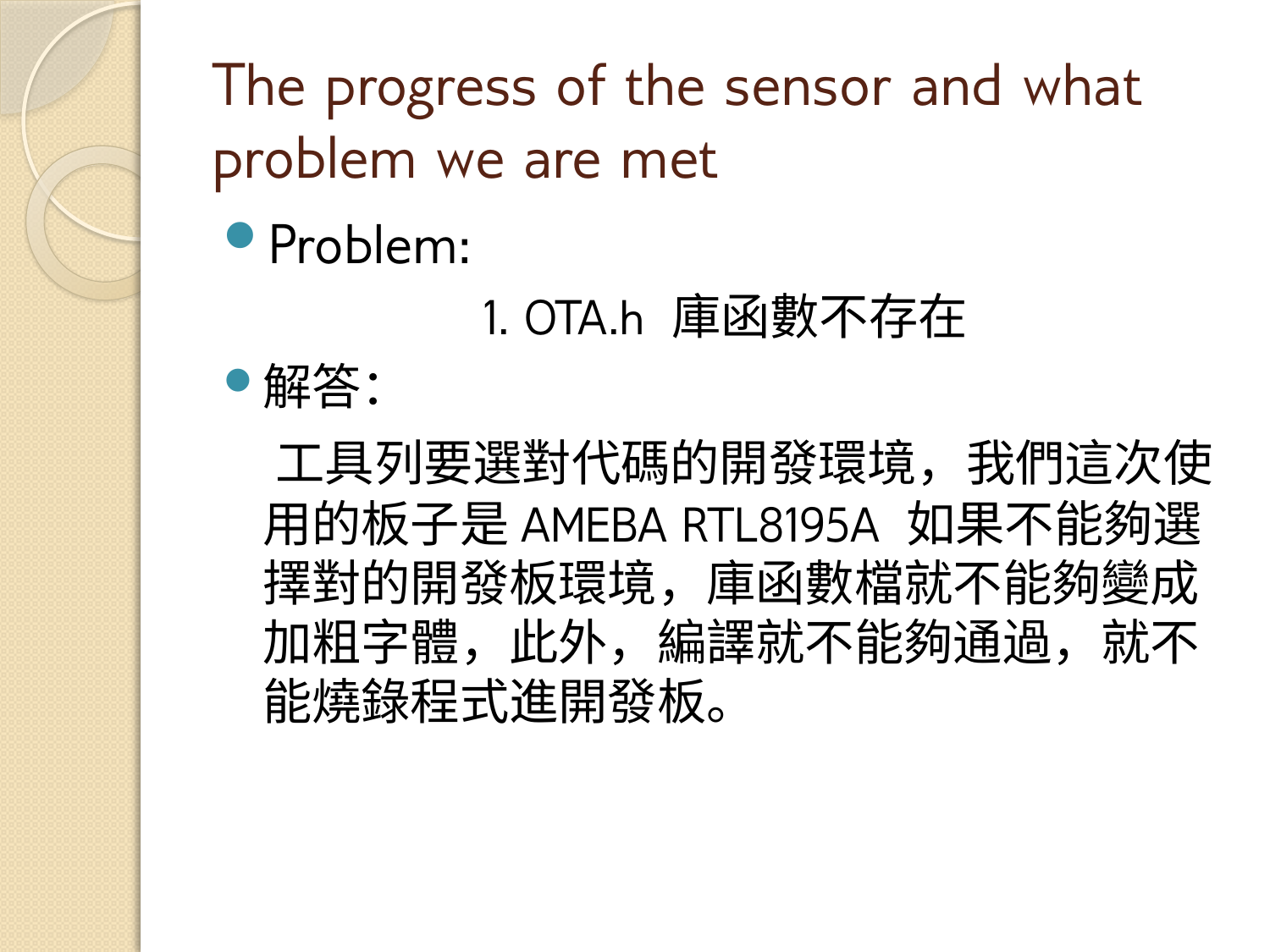

# The progress of the sensor and what problem we are met
Problem:
1. OTA.h 庫函數不存在
解答：
   工具列要選對代碼的開發環境，我們這次使用的板子是AMEBA RTL8195A 如果不能夠選擇對的開發板環境，庫函數檔就不能夠變成加粗字體，此外，編譯就不能夠通過，就不能燒錄程式進開發板。